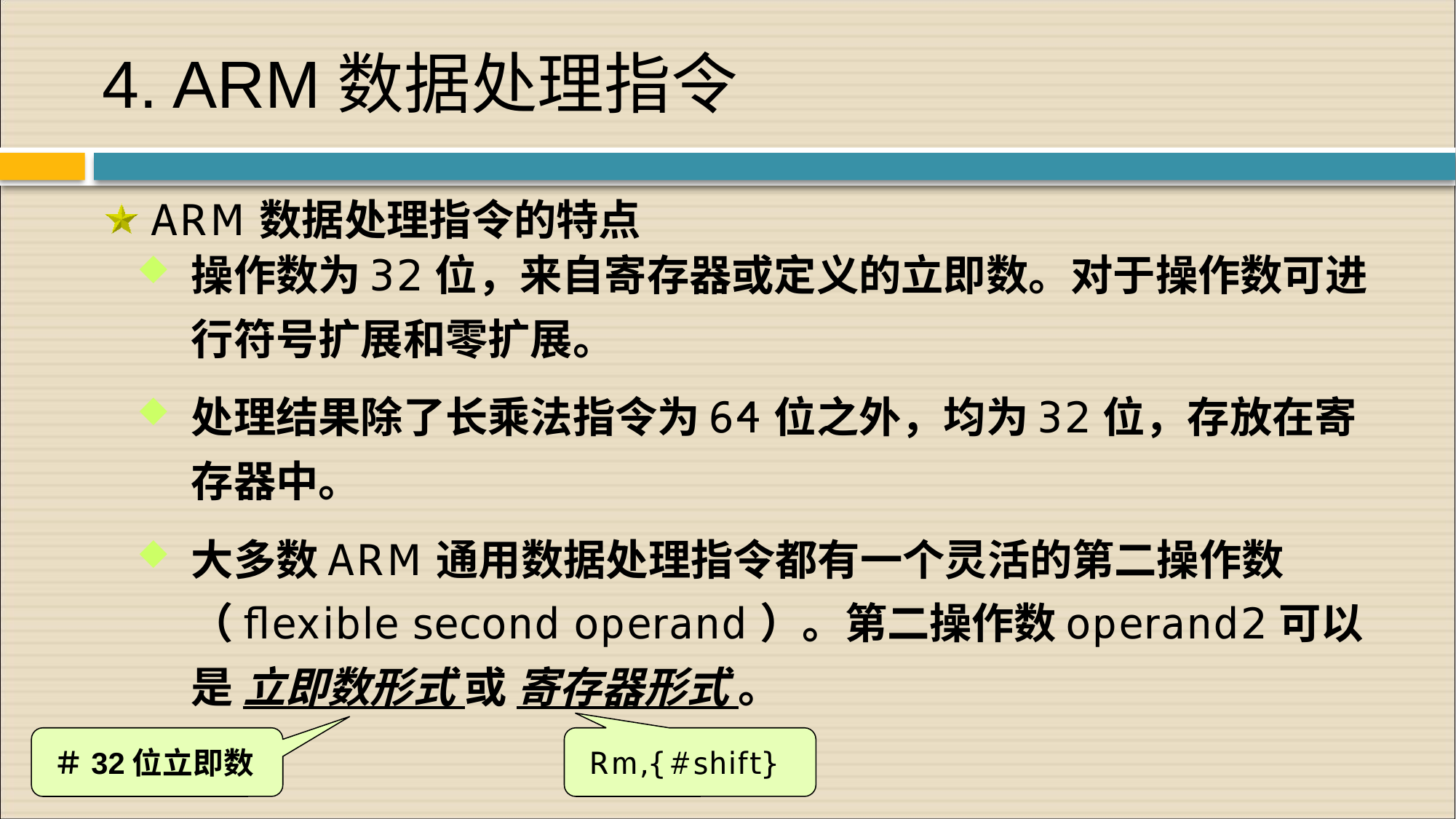

# 4. ARM数据处理指令
 ARM数据处理指令的特点
操作数为32位，来自寄存器或定义的立即数。对于操作数可进行符号扩展和零扩展。
处理结果除了长乘法指令为64位之外，均为32位，存放在寄存器中。
大多数ARM通用数据处理指令都有一个灵活的第二操作数（flexible second operand）。第二操作数operand2可以是 立即数形式 或 寄存器形式 。
＃32位立即数
Rm,{#shift}